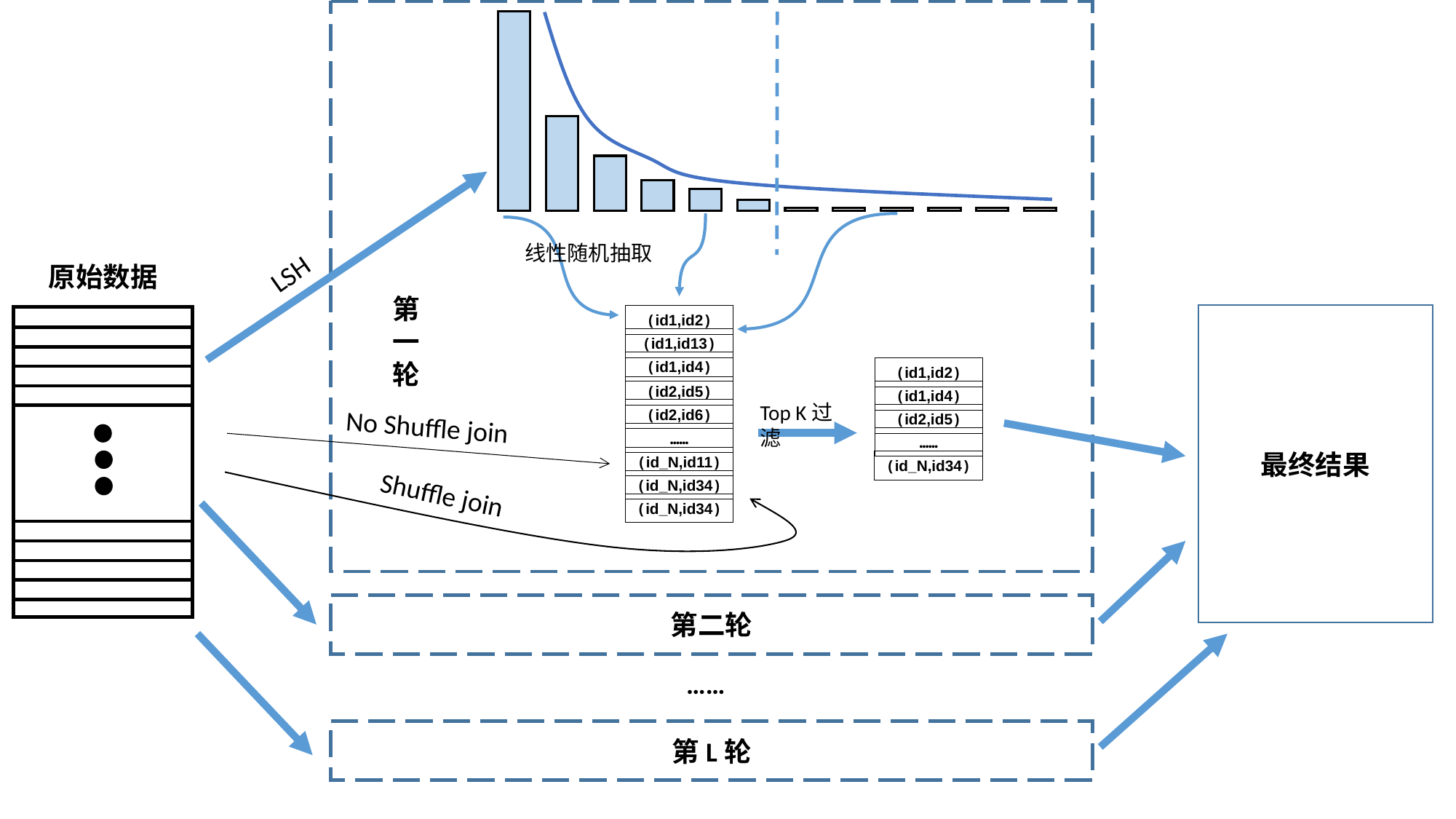

(id1,id2)
(id1,id13)
(id1,id4)
(id2,id5)
(id2,id6)
……
(id_N,id11)
(id_N,id34)
(id_N,id34)
LSH
线性随机抽取
原始数据
第一轮
最终结果

(id1,id2)
(id1,id4)
(id2,id5)
……
(id_N,id34)
Top K过滤
No Shuffle join

Shuffle join
第二轮
……
第L轮